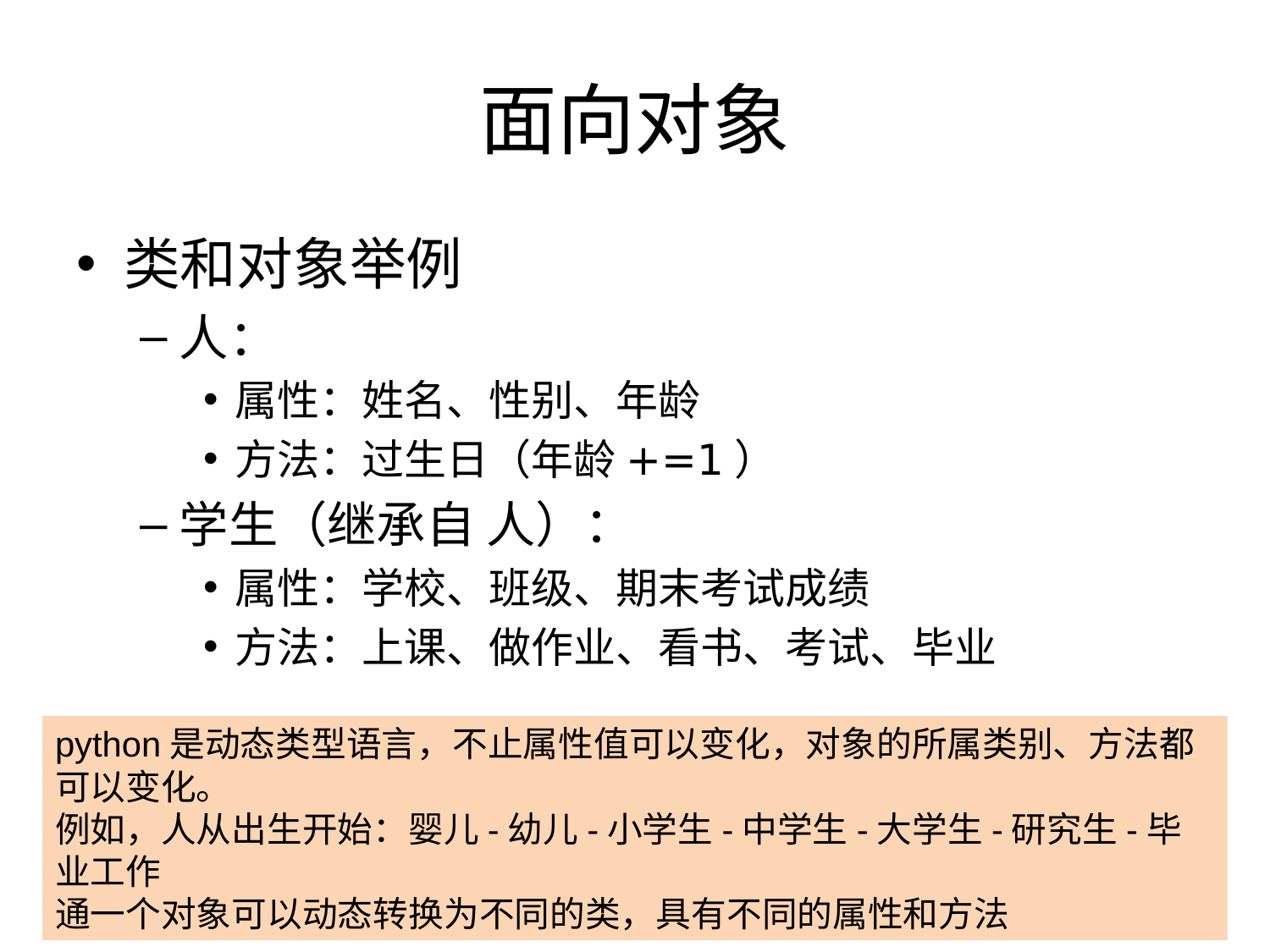

# 面向对象
类和对象举例
人：
属性：姓名、性别、年龄
方法：过生日（年龄+=1）
学生（继承自 人）：
属性：学校、班级、期末考试成绩
方法：上课、做作业、看书、考试、毕业
python是动态类型语言，不止属性值可以变化，对象的所属类别、方法都可以变化。
例如，人从出生开始：婴儿-幼儿-小学生-中学生-大学生-研究生-毕业工作
通一个对象可以动态转换为不同的类，具有不同的属性和方法